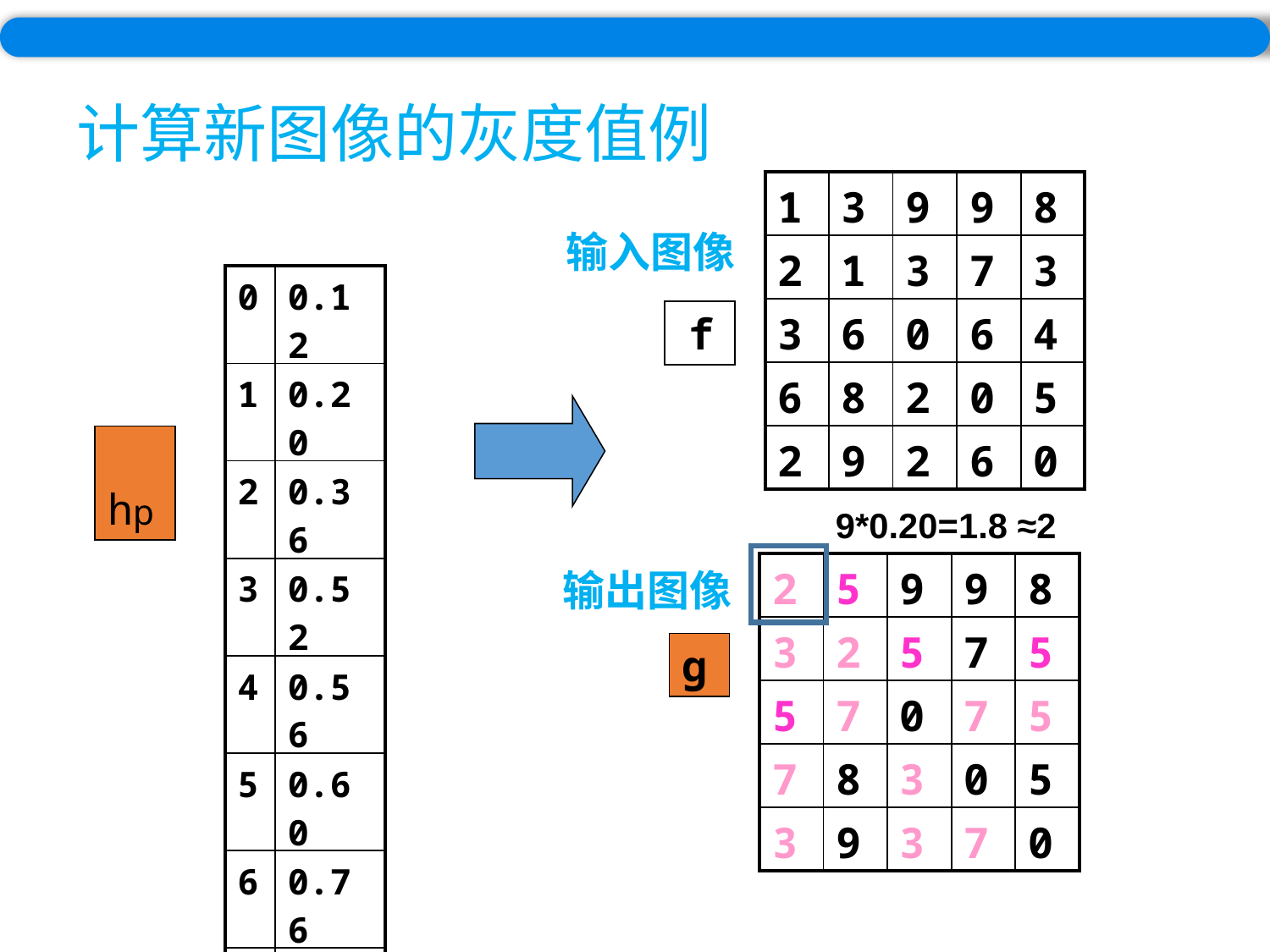

计算新图像的灰度值例

| 1 | 3 | 9 | 9 | 8 |
| --- | --- | --- | --- | --- |
| 2 | 1 | 3 | 7 | 3 |
| 3 | 6 | 0 | 6 | 4 |
| 6 | 8 | 2 | 0 | 5 |
| 2 | 9 | 2 | 6 | 0 |
输入图像
| 0 | 0.12 |
| --- | --- |
| 1 | 0.20 |
| 2 | 0.36 |
| 3 | 0.52 |
| 4 | 0.56 |
| 5 | 0.60 |
| 6 | 0.76 |
| 7 | 0.80 |
| 8 | 0.88 |
| 9 | 1.00 |
 f

 hp
9*0.20=1.8 ≈2

| 2 | 5 | 9 | 9 | 8 |
| --- | --- | --- | --- | --- |
| 3 | 2 | 5 | 7 | 5 |
| 5 | 7 | 0 | 7 | 5 |
| 7 | 8 | 3 | 0 | 5 |
| 3 | 9 | 3 | 7 | 0 |
输出图像
g